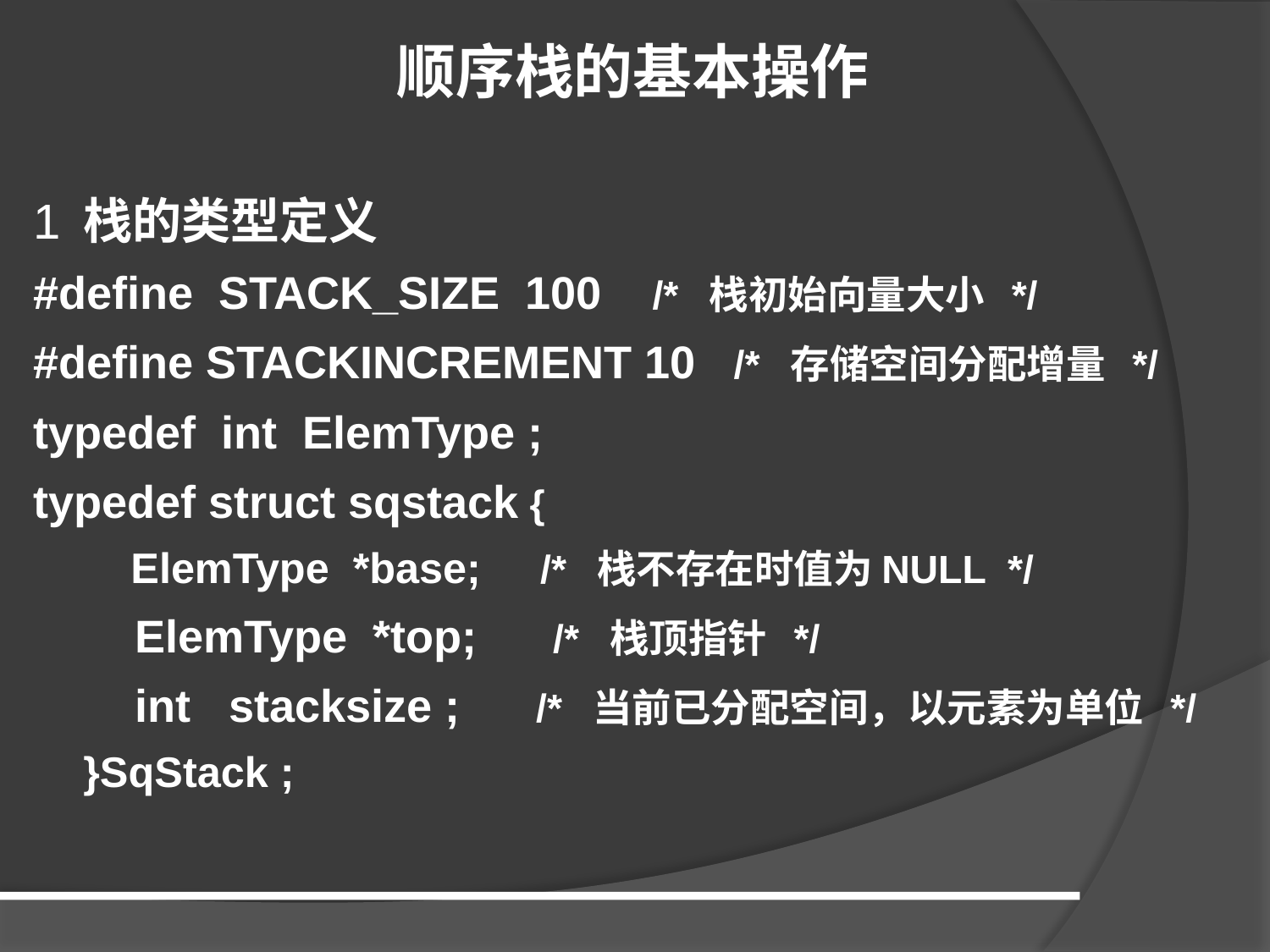

# 顺序栈的基本操作

1 栈的类型定义
#define  STACK_SIZE  100    /*  栈初始向量大小  */
#define STACKINCREMENT 10   /*  存储空间分配增量  */
typedef  int  ElemType ;
typedef struct sqstack {
    ElemType  *base;     /*  栈不存在时值为NULL  */
ElemType  *top;      /*  栈顶指针  */
int   stacksize ;      /*  当前已分配空间，以元素为单位  */
}SqStack ;